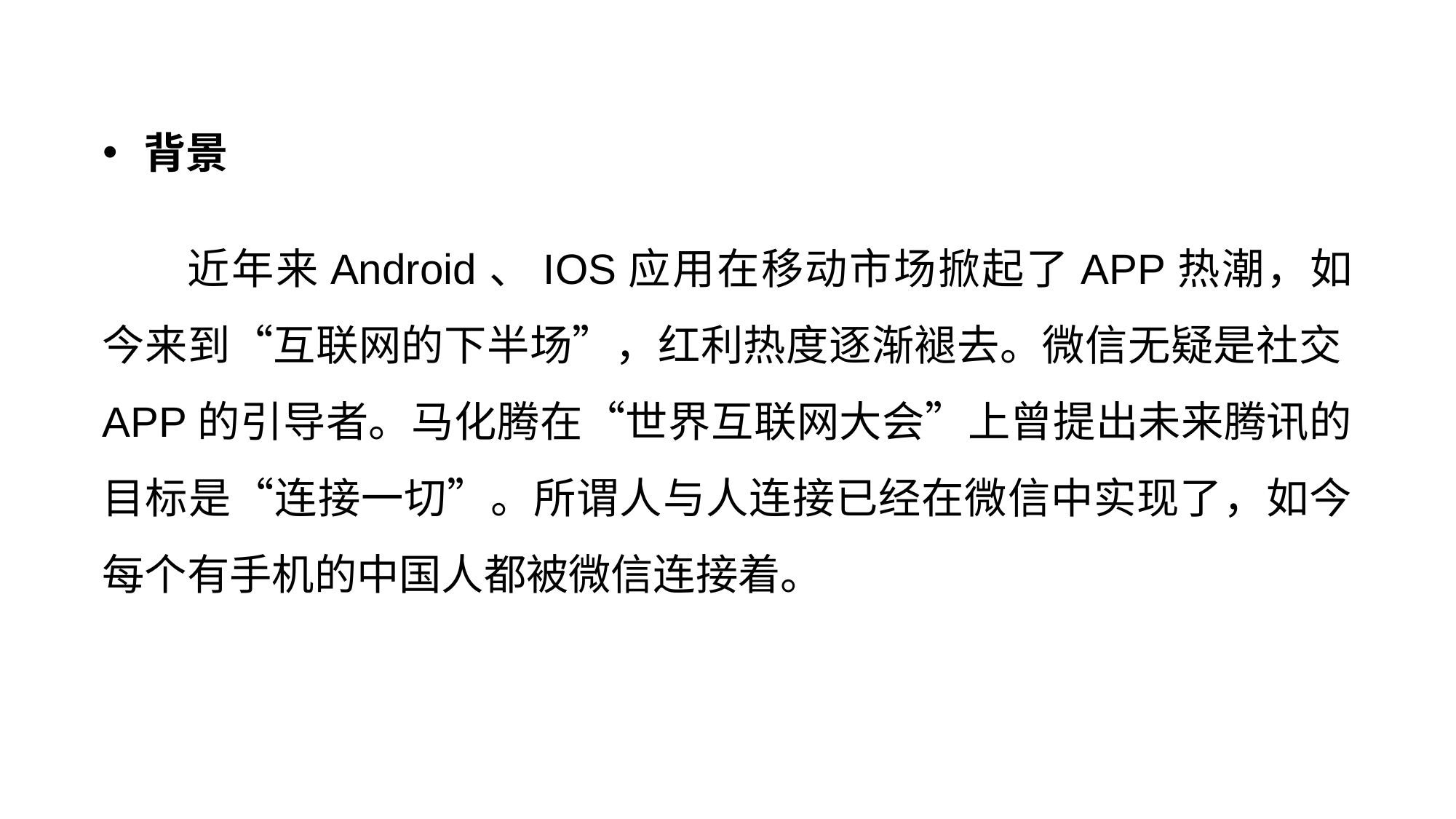

背景
近年来Android、IOS应用在移动市场掀起了APP热潮，如今来到“互联网的下半场”，红利热度逐渐褪去。微信无疑是社交APP的引导者。马化腾在“世界互联网大会”上曾提出未来腾讯的目标是“连接一切”。所谓人与人连接已经在微信中实现了，如今每个有手机的中国人都被微信连接着。